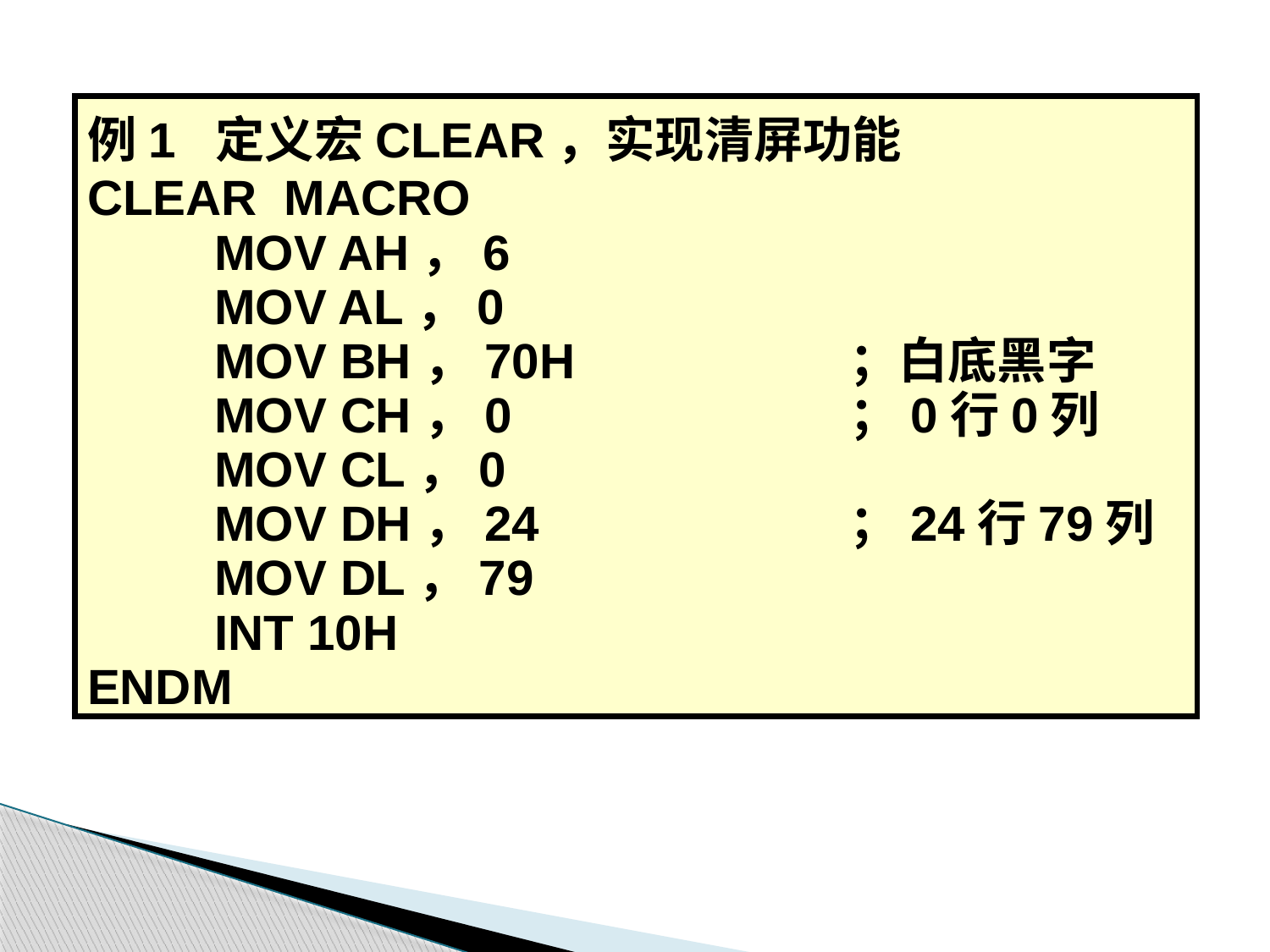

例1  定义宏CLEAR，实现清屏功能
CLEAR  MACRO
	MOV AH，6
	MOV AL，0
	MOV BH，70H			；白底黑字
	MOV CH，0			；0行0列
	MOV CL，0
	MOV DH，24			；24行79列
	MOV DL，79
	INT 10H
ENDM